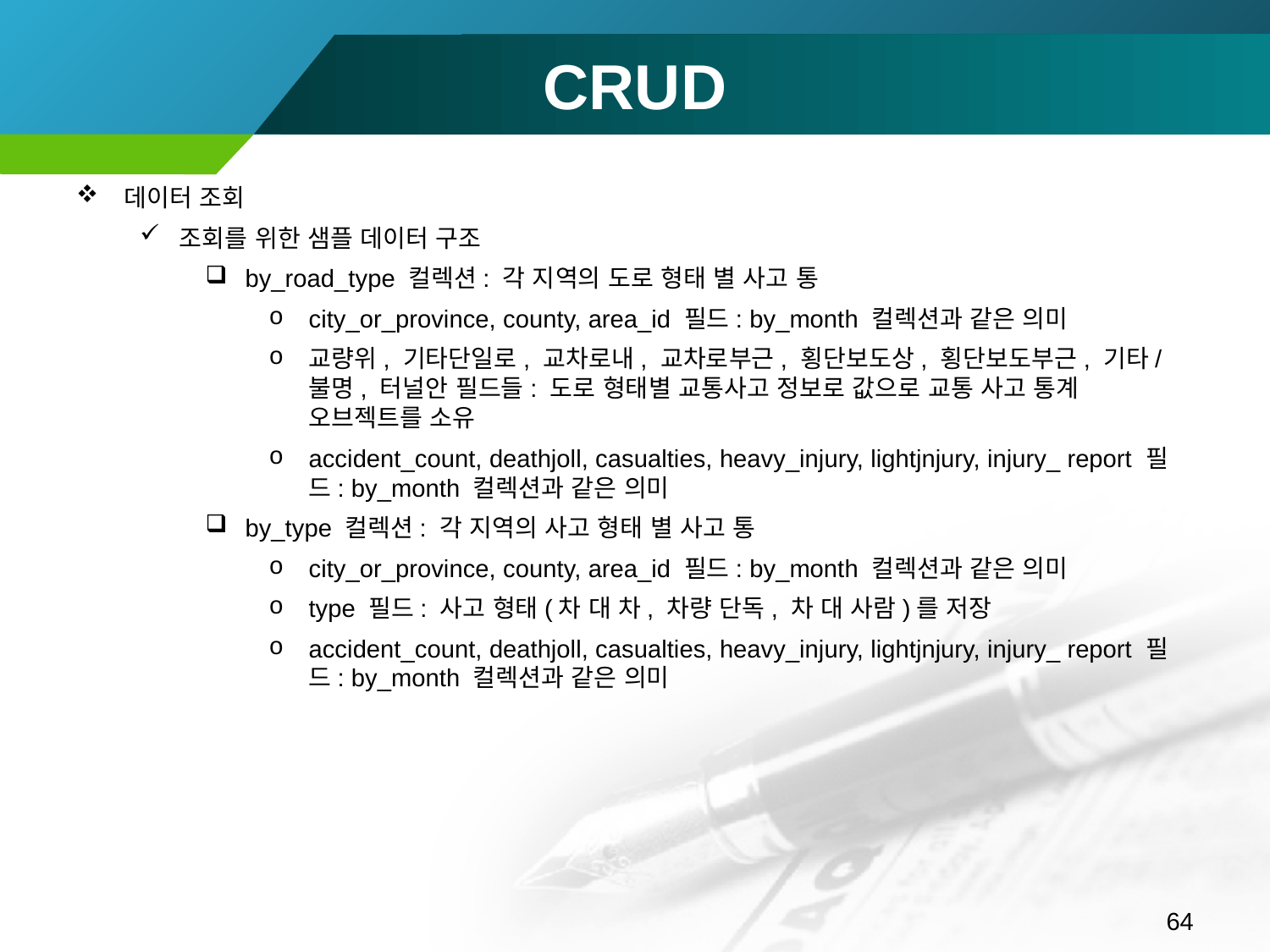

# CRUD
데이터 조회
조회를 위한 샘플 데이터 구조
by_road_type 컬렉션: 각 지역의 도로 형태 별 사고 통
city_or_province, county, area_id 필드: by_month 컬렉션과 같은 의미
교량위, 기타단일로, 교차로내, 교차로부근, 횡단보도상, 횡단보도부근, 기타/ 불명, 터널안 필드들: 도로 형태별 교통사고 정보로 값으로 교통 사고 통계 오브젝트를 소유
accident_count, deathjoll, casualties, heavy_injury, lightjnjury, injury_ report 필드: by_month 컬렉션과 같은 의미
by_type 컬렉션: 각 지역의 사고 형태 별 사고 통
city_or_province, county, area_id 필드: by_month 컬렉션과 같은 의미
type 필드: 사고 형태(차 대 차, 차량 단독, 차 대 사람)를 저장
accident_count, deathjoll, casualties, heavy_injury, lightjnjury, injury_ report 필드: by_month 컬렉션과 같은 의미

64